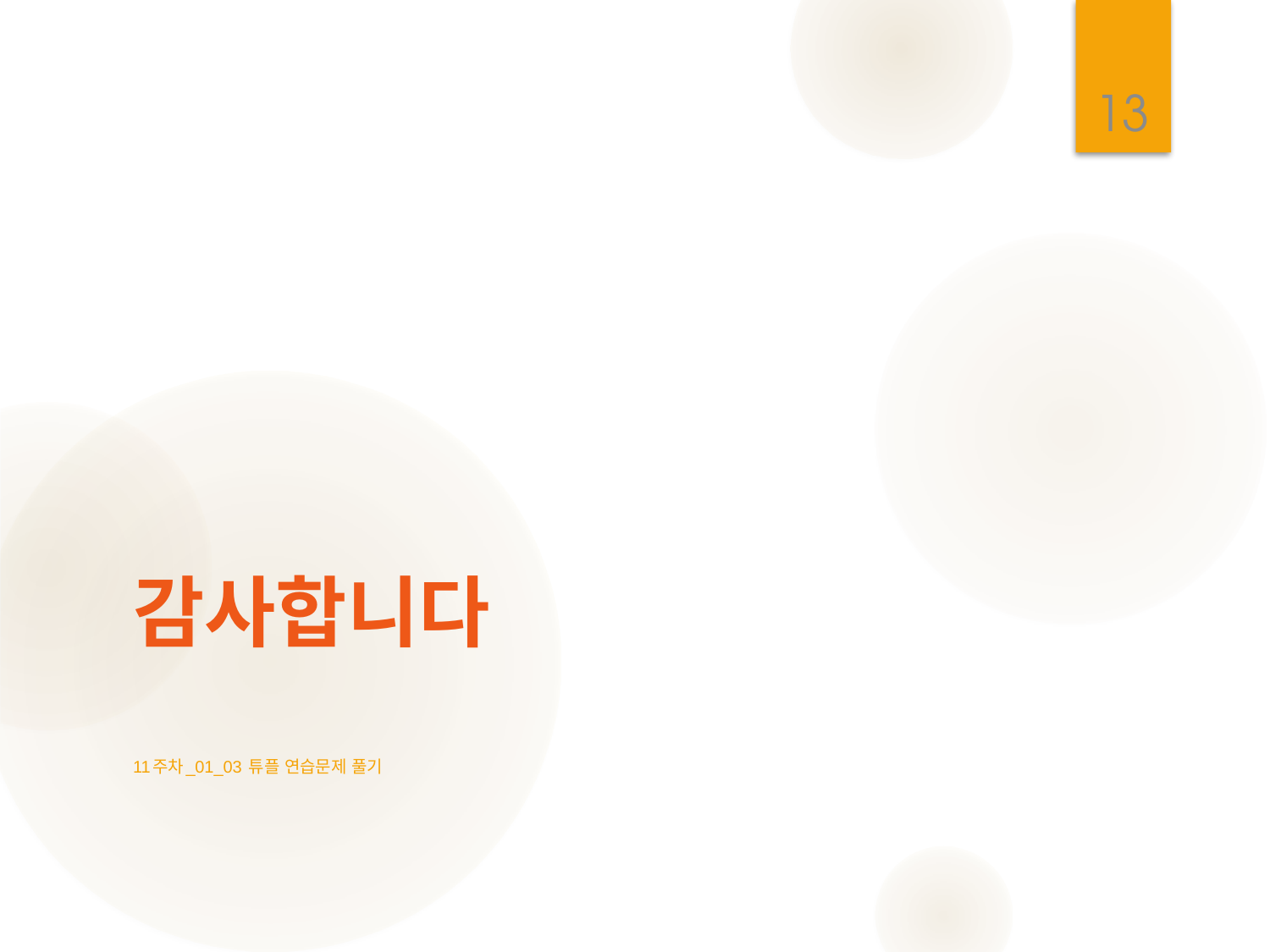

13
# 감사합니다

11주차_01_03 튜플 연습문제 풀기